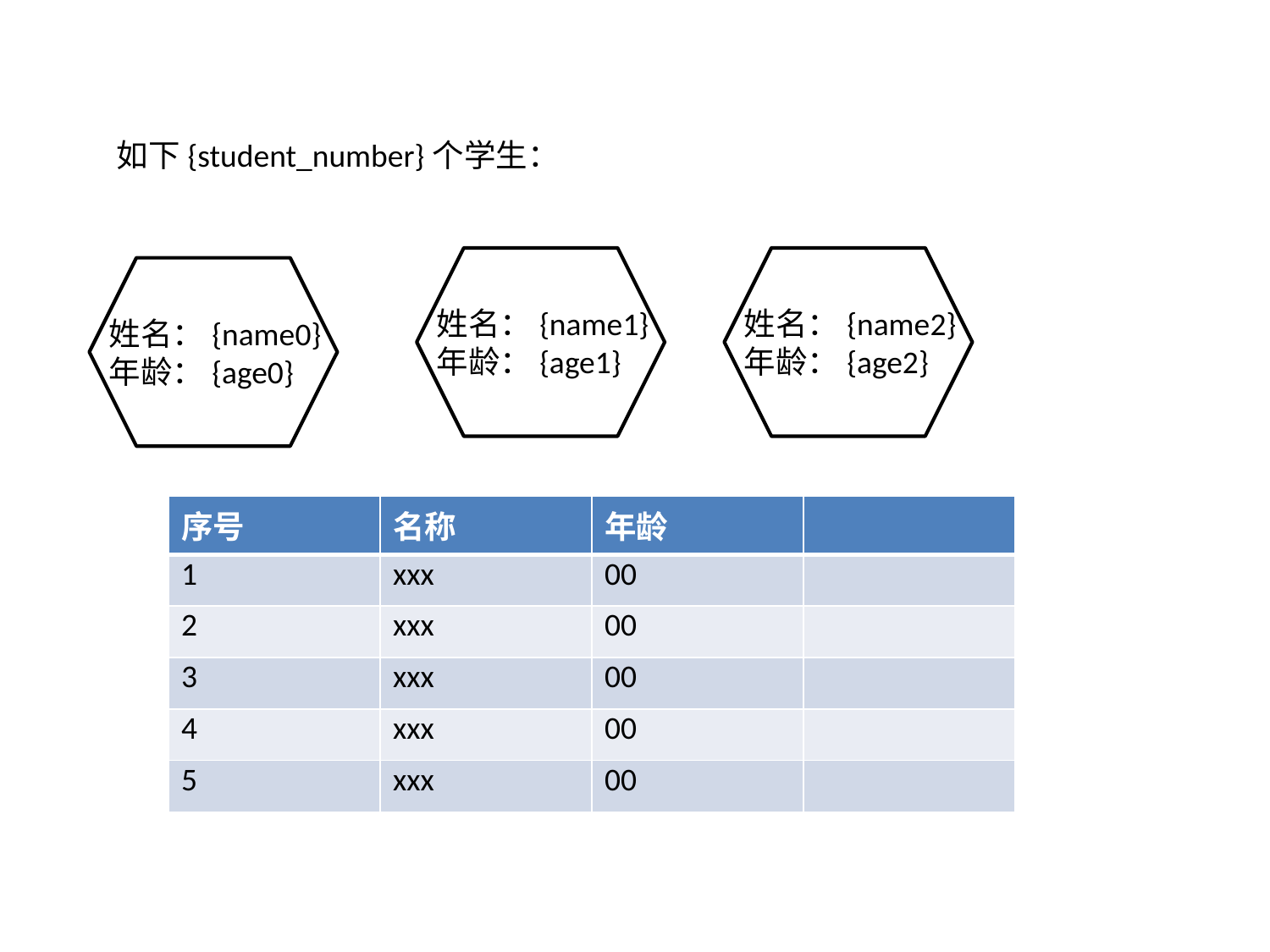

如下{student_number}个学生：

姓名：{name1}
年龄：{age1}

姓名：{name2}
年龄：{age2}

姓名：{name0}
年龄：{age0}
| 序号 | 名称 | 年龄 |  |
| --- | --- | --- | --- |
| 1 | xxx | 00 |  |
| 2 | xxx | 00 |  |
| 3 | xxx | 00 |  |
| 4 | xxx | 00 |  |
| 5 | xxx | 00 |  |